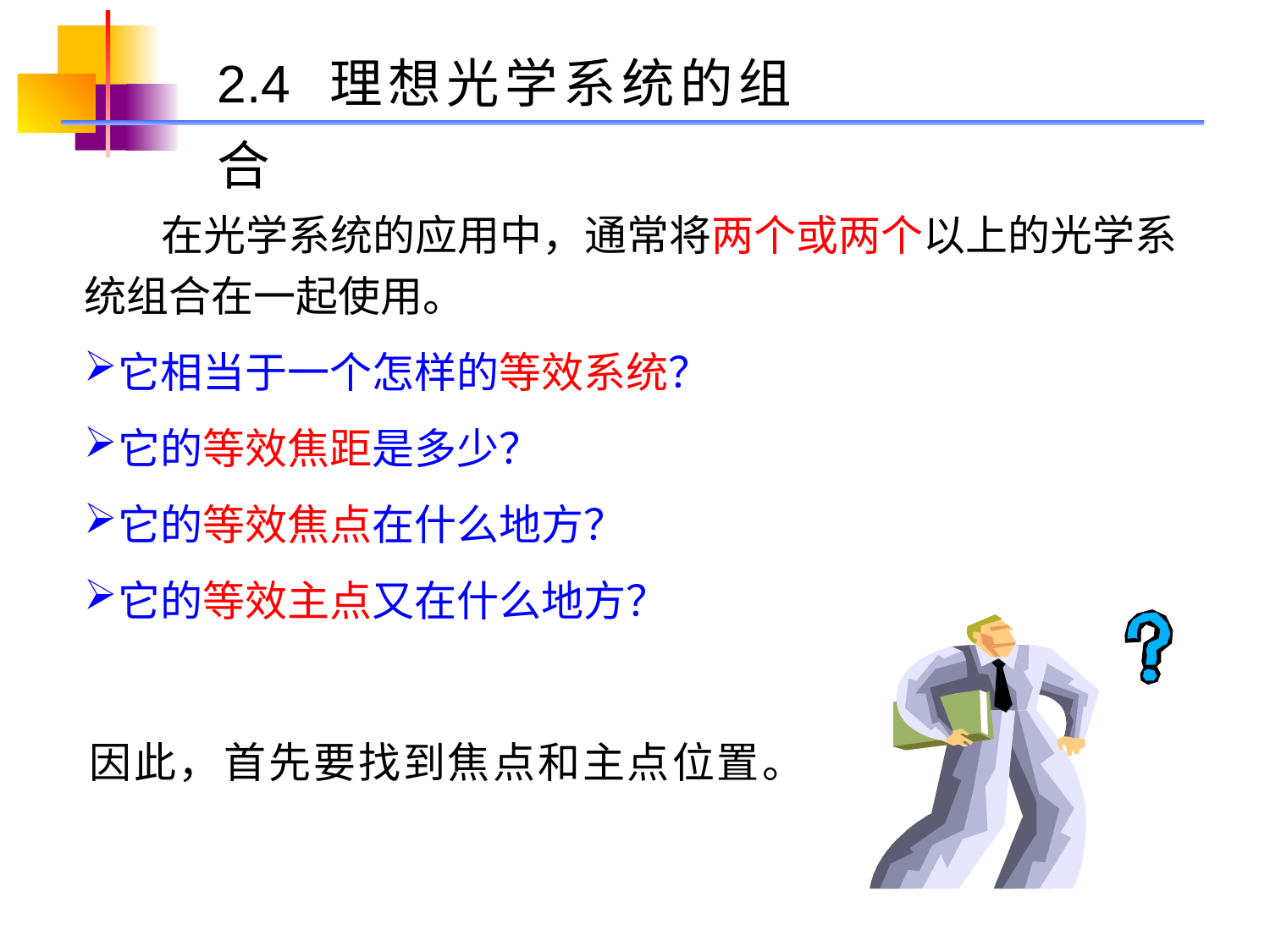

2.4 理想光学系统的组合
       在光学系统的应用中，通常将两个或两个以上的光学系统组合在一起使用。
它相当于一个怎样的等效系统？
它的等效焦距是多少？
它的等效焦点在什么地方？
它的等效主点又在什么地方？

因此，首先要找到焦点和主点位置。